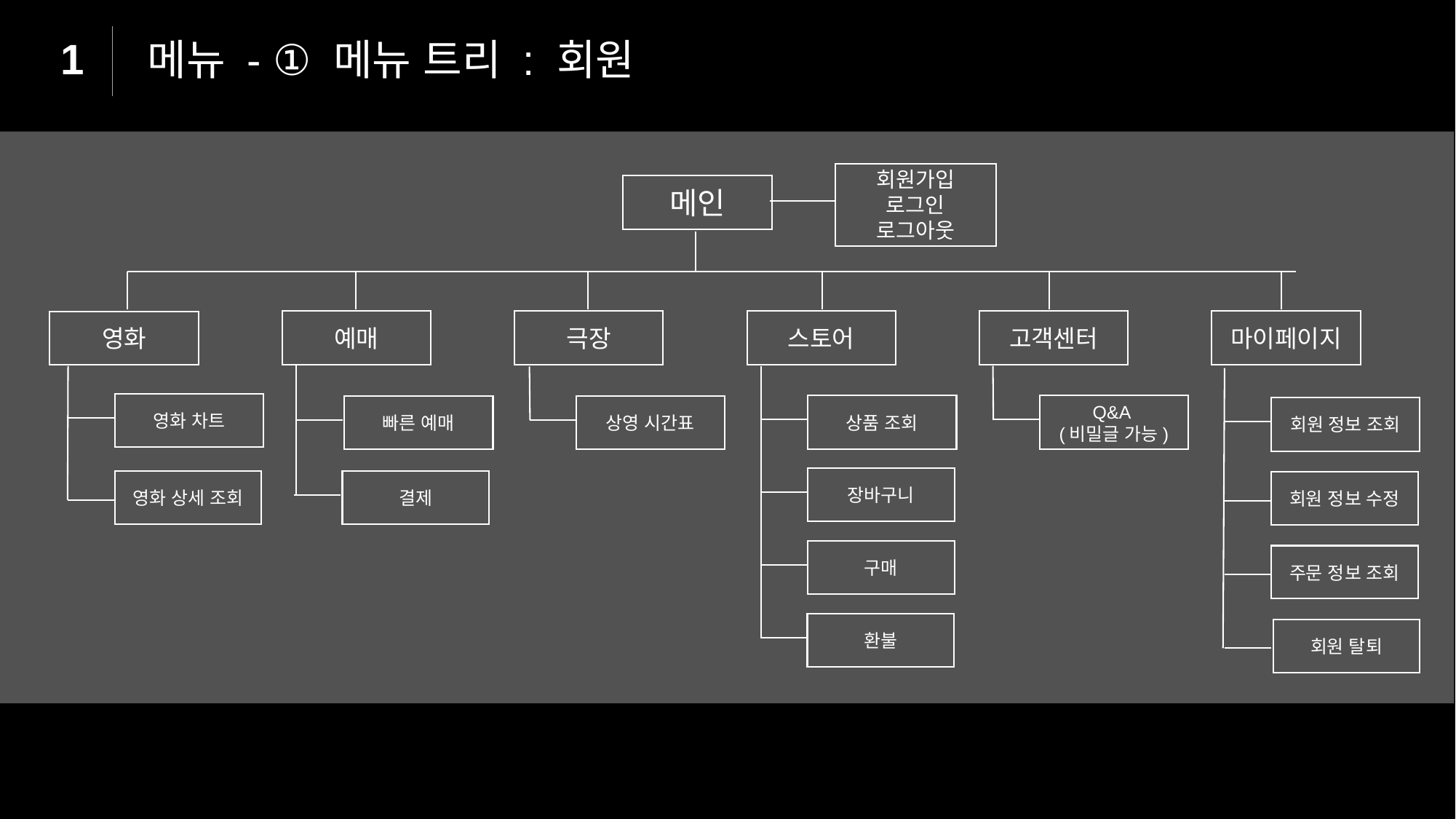

1
메뉴 - ① 메뉴 트리 : 회원

회원가입
로그인
로그아웃
메인
예매
극장
스토어
고객센터
마이페이지
영화
영화 차트
상품 조회
Q&A
(비밀글 가능)
빠른 예매
상영 시간표
회원 정보 조회
장바구니
영화 상세 조회
결제
회원 정보 수정
구매
주문 정보 조회
환불
회원 탈퇴